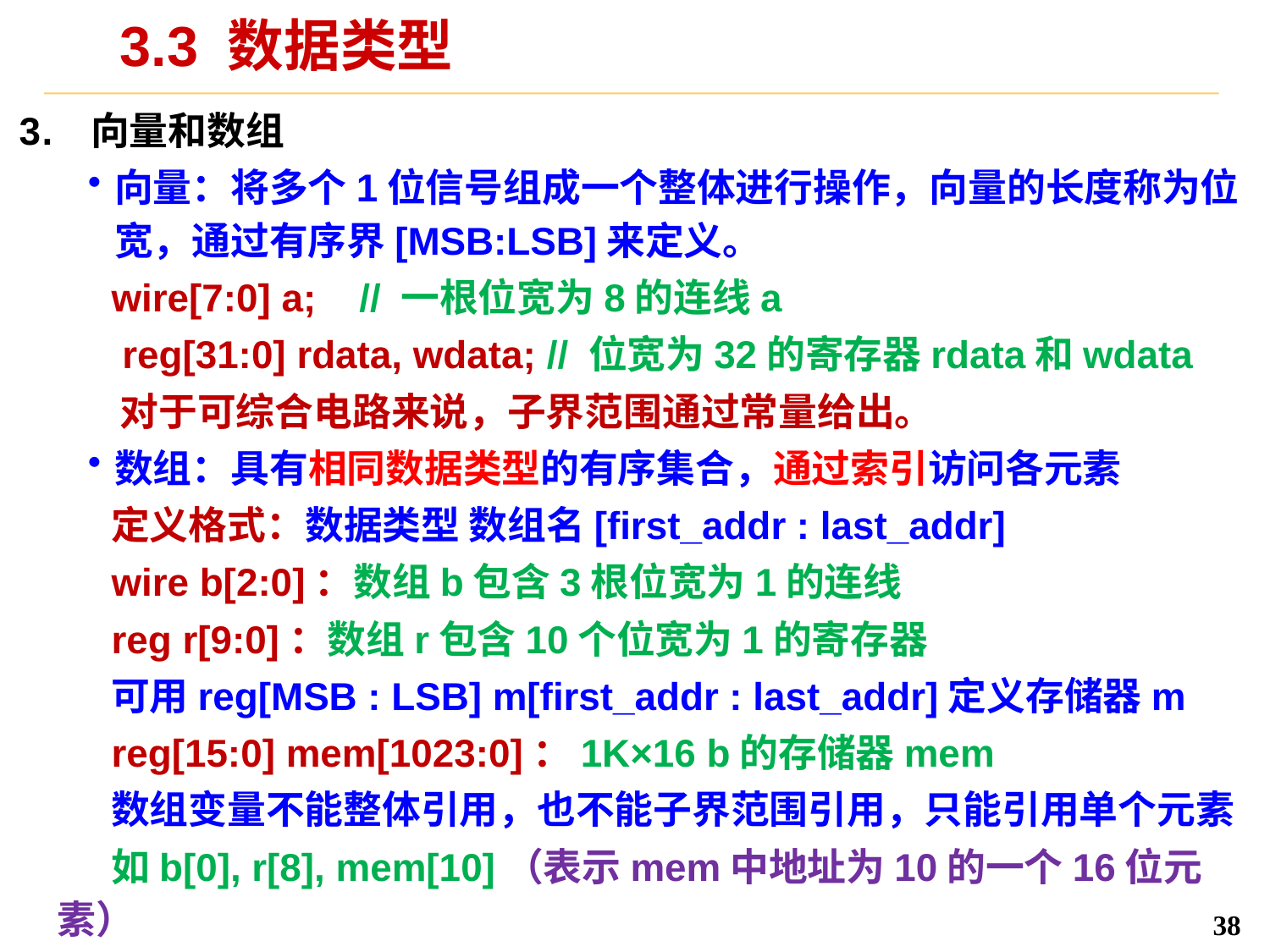

# 3.3 数据类型
向量和数组
向量：将多个1位信号组成一个整体进行操作，向量的长度称为位宽，通过有序界[MSB:LSB]来定义。
     wire[7:0] a;    // 一根位宽为8的连线a
      reg[31:0] rdata, wdata; // 位宽为32的寄存器rdata和wdata
      对于可综合电路来说，子界范围通过常量给出。
数组：具有相同数据类型的有序集合，通过索引访问各元素
     定义格式：数据类型 数组名[first_addr : last_addr]
     wire b[2:0]：数组b包含3根位宽为1的连线
     reg r[9:0]：数组r包含10个位宽为1的寄存器
     可用reg[MSB : LSB] m[first_addr : last_addr]定义存储器m
     reg[15:0] mem[1023:0]：1K×16 b的存储器mem
     数组变量不能整体引用，也不能子界范围引用，只能引用单个元素
     如b[0], r[8], mem[10]（表示mem中地址为10的一个16位元素）
38